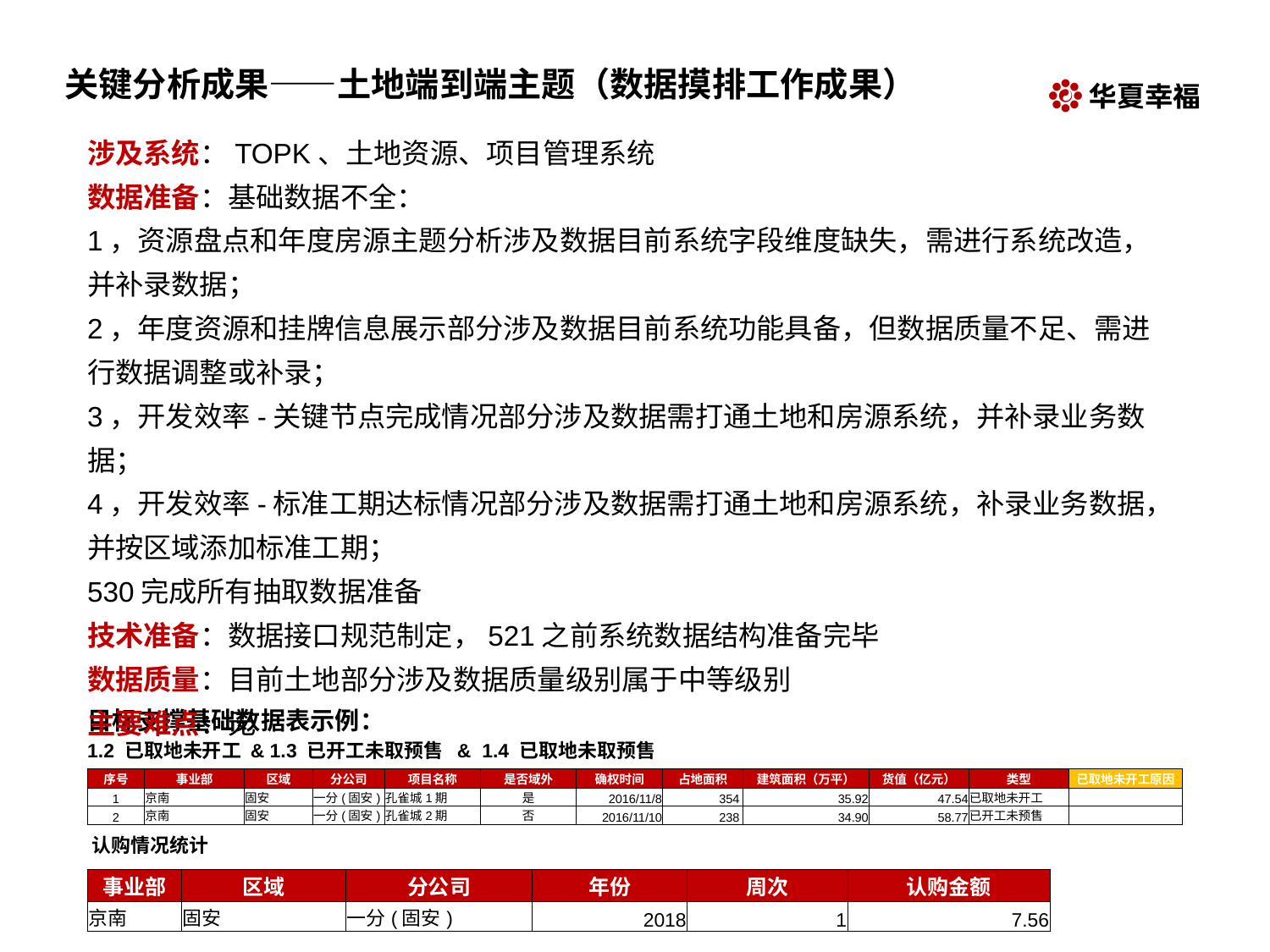

# 关键分析成果——土地端到端主题（数据摸排工作成果）
涉及系统：TOPK、土地资源、项目管理系统
数据准备：基础数据不全：
1，资源盘点和年度房源主题分析涉及数据目前系统字段维度缺失，需进行系统改造，并补录数据；
2，年度资源和挂牌信息展示部分涉及数据目前系统功能具备，但数据质量不足、需进行数据调整或补录；
3，开发效率-关键节点完成情况部分涉及数据需打通土地和房源系统，并补录业务数据；
4，开发效率-标准工期达标情况部分涉及数据需打通土地和房源系统，补录业务数据，并按区域添加标准工期；
530完成所有抽取数据准备
技术准备：数据接口规范制定，521之前系统数据结构准备完毕
数据质量：目前土地部分涉及数据质量级别属于中等级别
主要难点：无
目标支撑基础数据表示例：
1.2 已取地未开工 & 1.3 已开工未取预售  &  1.4 已取地未取预售
| 序号 | 事业部 | 区域 | 分公司 | 项目名称 | 是否域外 | 确权时间 | 占地面积 | 建筑面积（万平） | 货值（亿元） | 类型 | 已取地未开工原因 |
| --- | --- | --- | --- | --- | --- | --- | --- | --- | --- | --- | --- |
| 1 | 京南 | 固安 | 一分(固安) | 孔雀城1期 | 是 | 2016/11/8 | 354 | 35.92 | 47.54 | 已取地未开工 |  |
| 2 | 京南 | 固安 | 一分(固安) | 孔雀城2期 | 否 | 2016/11/10 | 238 | 34.90 | 58.77 | 已开工未预售 |  |
认购情况统计
| 事业部 | 区域 | 分公司 | 年份 | 周次 | 认购金额 |
| --- | --- | --- | --- | --- | --- |
| 京南 | 固安 | 一分(固安) | 2018 | 1 | 7.56 |